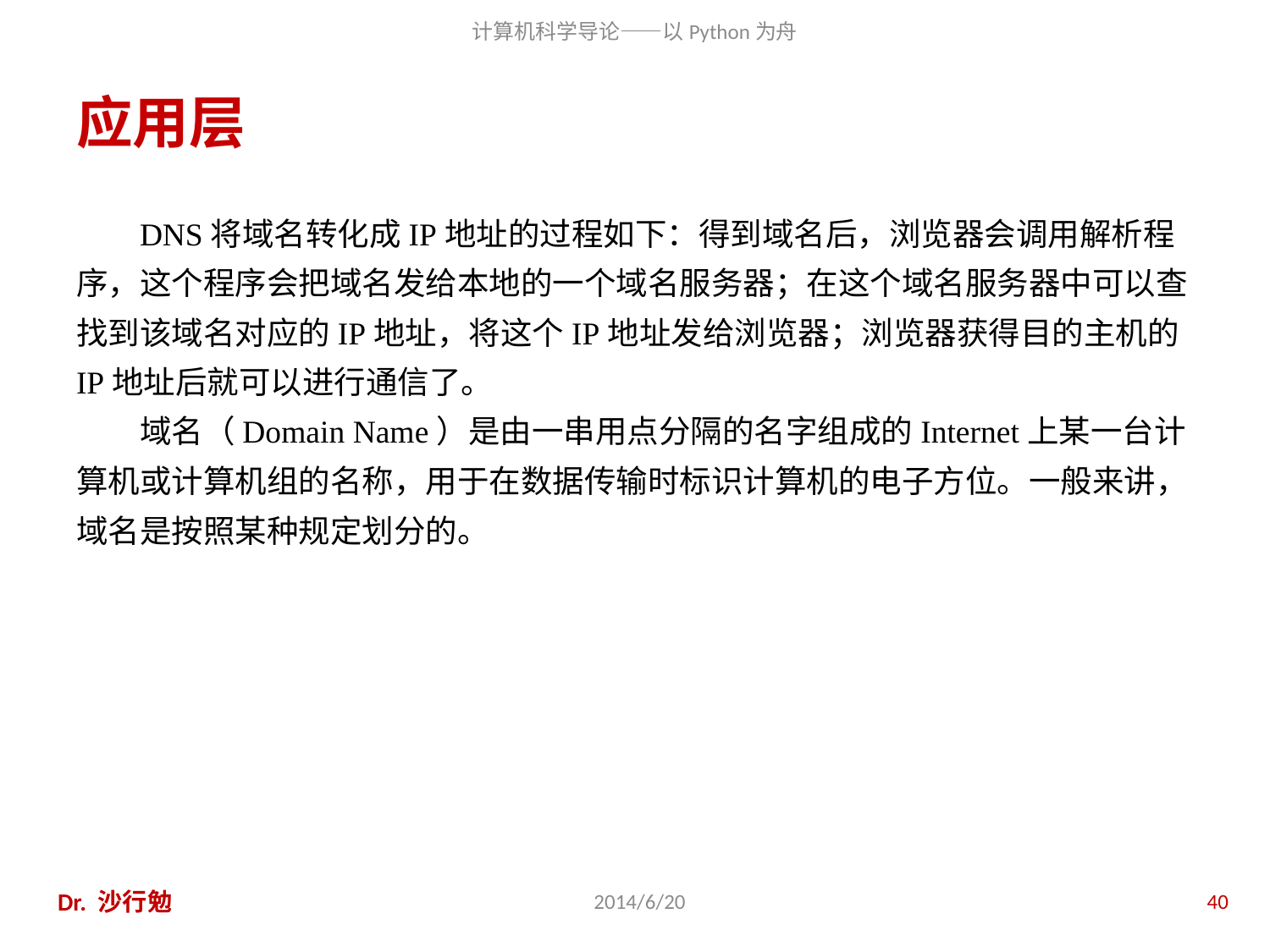

# 应用层
DNS将域名转化成IP地址的过程如下：得到域名后，浏览器会调用解析程序，这个程序会把域名发给本地的一个域名服务器；在这个域名服务器中可以查找到该域名对应的IP地址，将这个IP地址发给浏览器；浏览器获得目的主机的IP地址后就可以进行通信了。
域名（Domain Name）是由一串用点分隔的名字组成的Internet上某一台计算机或计算机组的名称，用于在数据传输时标识计算机的电子方位。一般来讲，域名是按照某种规定划分的。

Dr. 沙行勉
2014/6/20
40